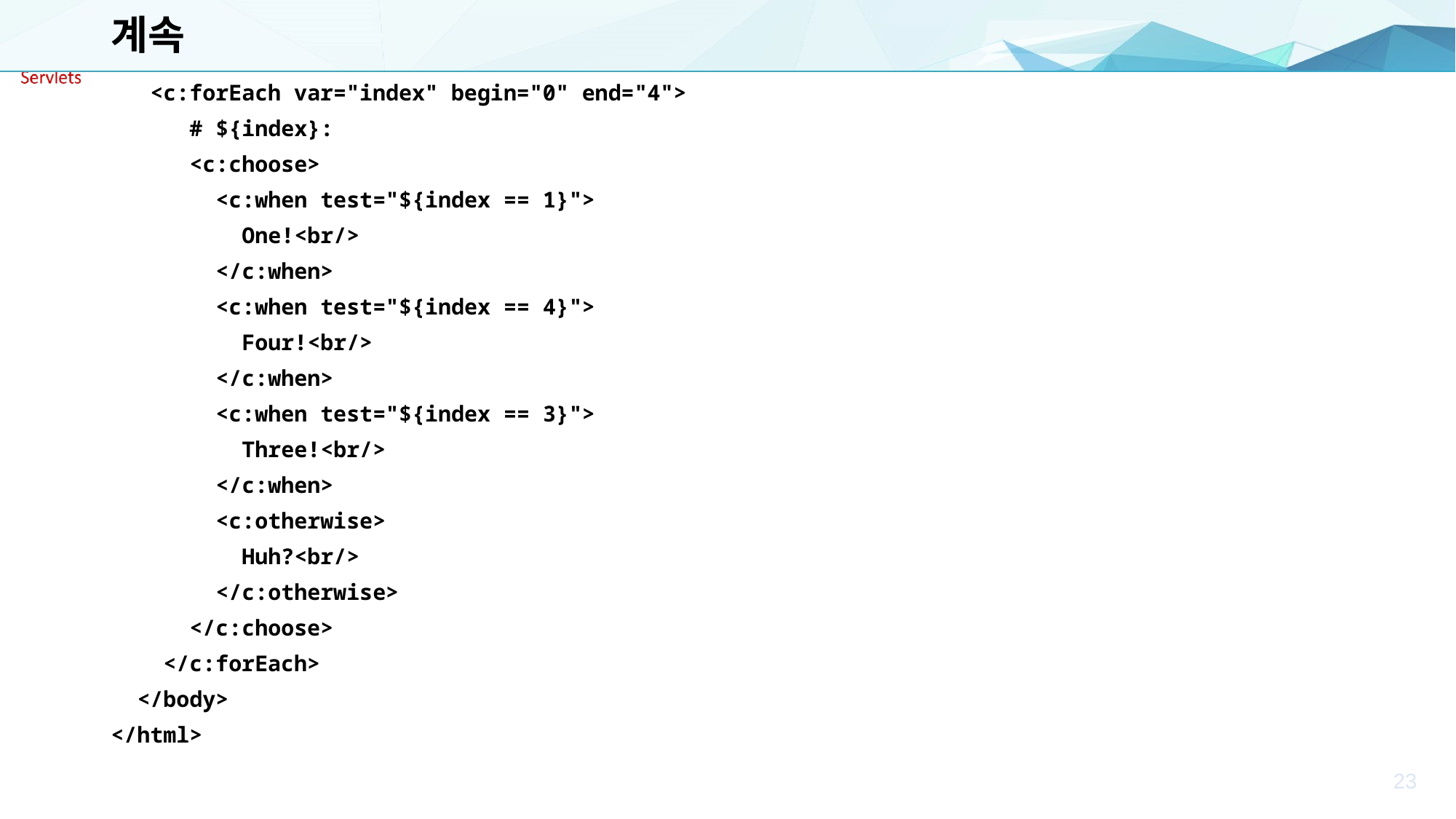

# 계속
   <c:forEach var="index" begin="0" end="4">
      # ${index}:
      <c:choose>
        <c:when test="${index == 1}">
          One!<br/>
        </c:when>
        <c:when test="${index == 4}">
          Four!<br/>
        </c:when>
        <c:when test="${index == 3}">
          Three!<br/>
        </c:when>
        <c:otherwise>
          Huh?<br/>
        </c:otherwise>
      </c:choose>
    </c:forEach>
  </body>
</html>
23